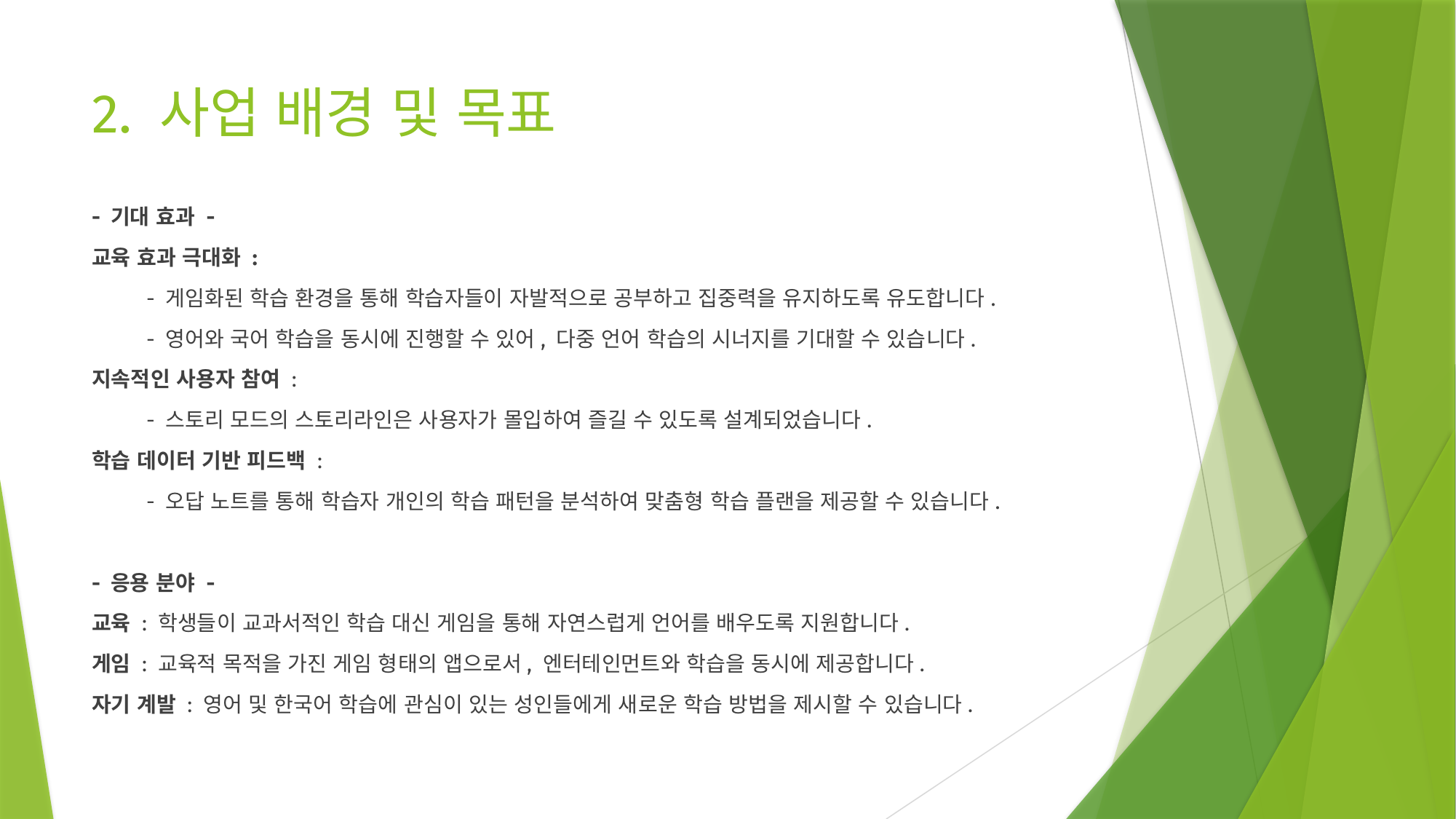

# 2. 사업 배경 및 목표
- 기대 효과 -
교육 효과 극대화 :
- 게임화된 학습 환경을 통해 학습자들이 자발적으로 공부하고 집중력을 유지하도록 유도합니다.
- 영어와 국어 학습을 동시에 진행할 수 있어, 다중 언어 학습의 시너지를 기대할 수 있습니다.
지속적인 사용자 참여 :
- 스토리 모드의 스토리라인은 사용자가 몰입하여 즐길 수 있도록 설계되었습니다.
학습 데이터 기반 피드백 :
- 오답 노트를 통해 학습자 개인의 학습 패턴을 분석하여 맞춤형 학습 플랜을 제공할 수 있습니다.

- 응용 분야 -
교육 : 학생들이 교과서적인 학습 대신 게임을 통해 자연스럽게 언어를 배우도록 지원합니다.
게임 : 교육적 목적을 가진 게임 형태의 앱으로서, 엔터테인먼트와 학습을 동시에 제공합니다.
자기 계발 : 영어 및 한국어 학습에 관심이 있는 성인들에게 새로운 학습 방법을 제시할 수 있습니다.